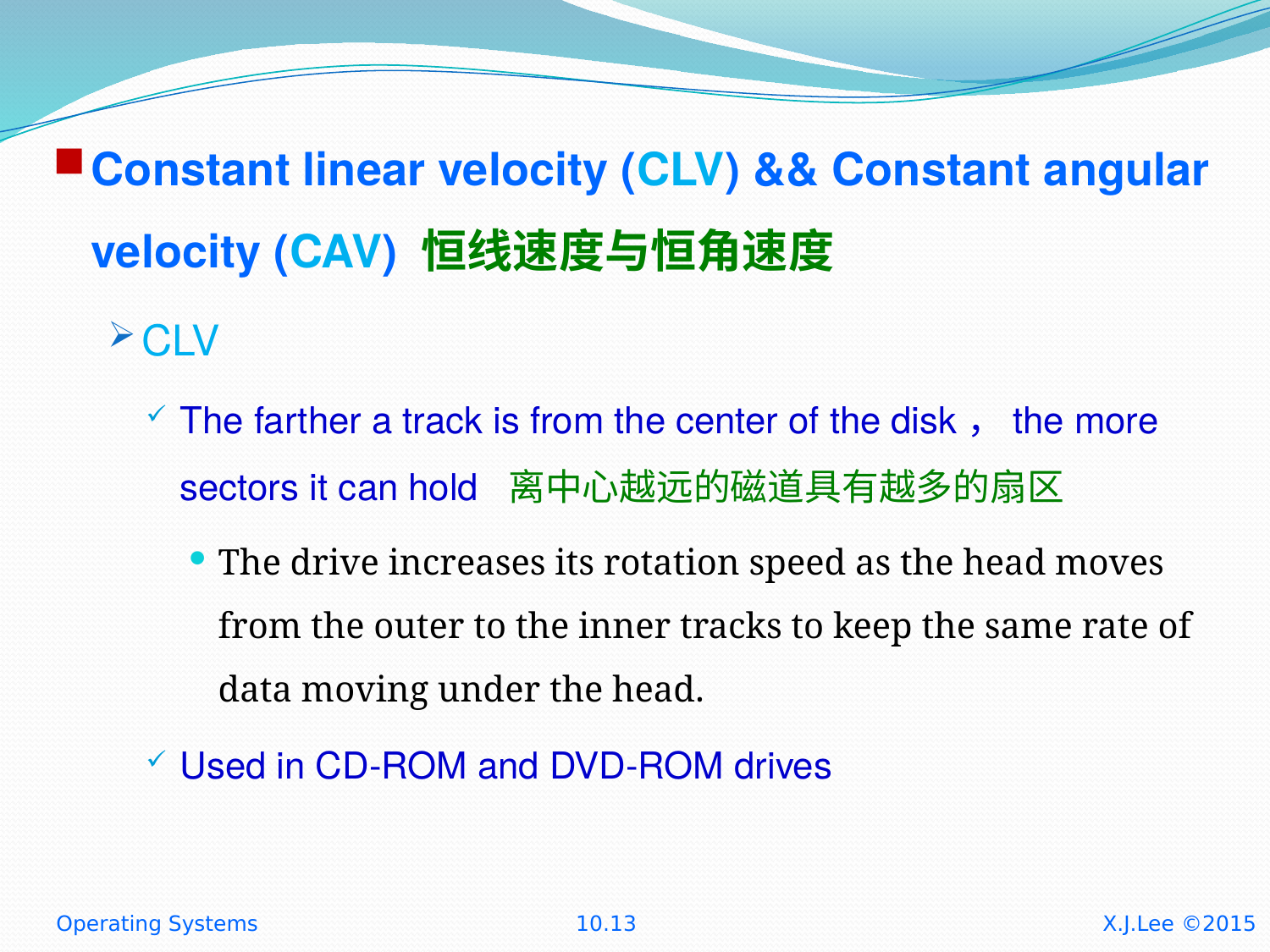

Constant linear velocity (CLV) && Constant angular velocity (CAV) 恒线速度与恒角速度
CLV
The farther a track is from the center of the disk，the more sectors it can hold  离中心越远的磁道具有越多的扇区
The drive increases its rotation speed as the head moves from the outer to the inner tracks to keep the same rate of data moving under the head.
Used in CD-ROM and DVD-ROM drives
Operating Systems
10.13
X.J.Lee ©2015